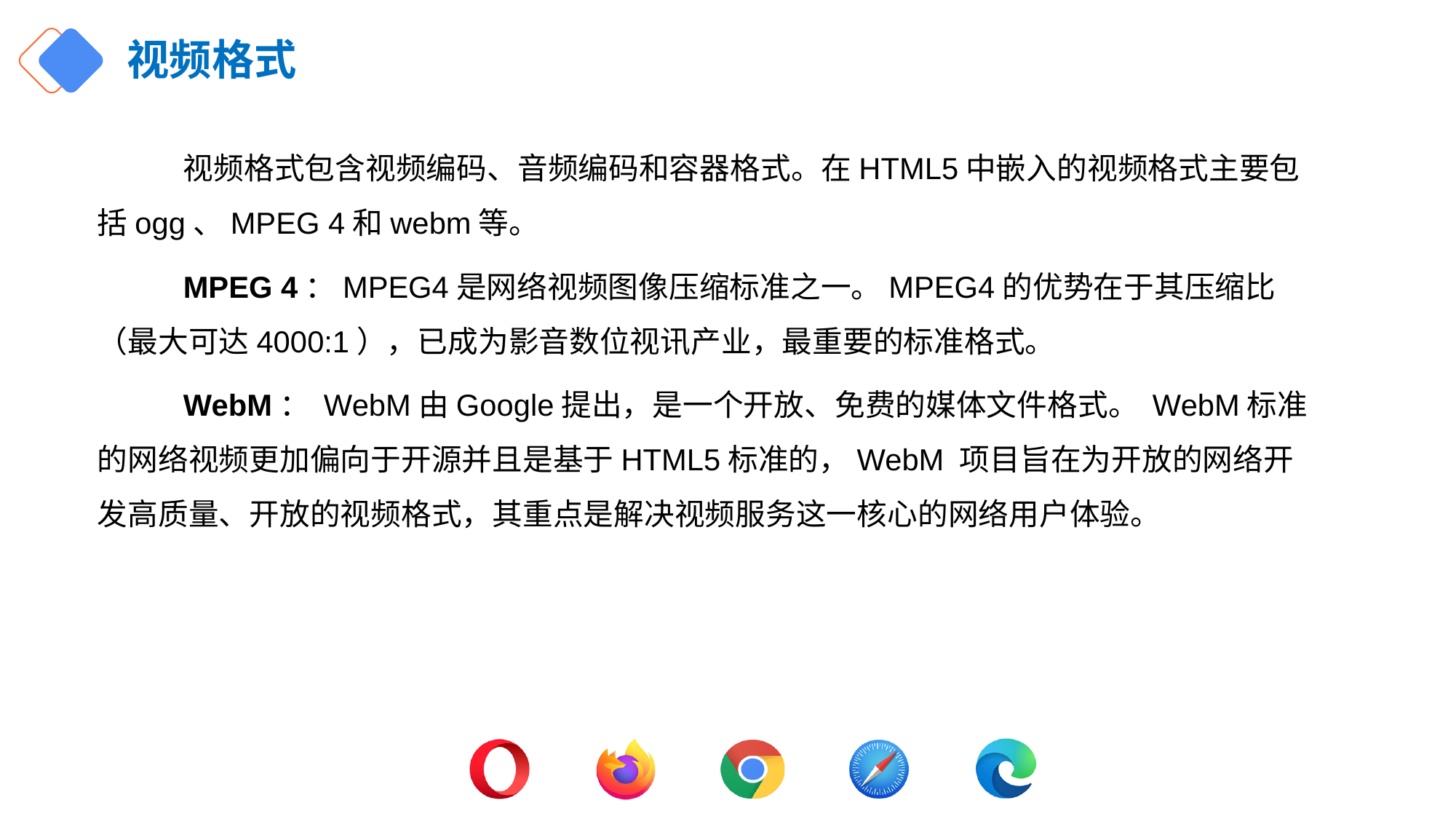

# 视频格式
视频格式包含视频编码、音频编码和容器格式。在HTML5中嵌入的视频格式主要包括ogg、MPEG 4和webm等。
MPEG 4：MPEG4是网络视频图像压缩标准之一。MPEG4的优势在于其压缩比（最大可达4000:1），已成为影音数位视讯产业，最重要的标准格式。
WebM： WebM由Google提出，是一个开放、免费的媒体文件格式。 WebM标准的网络视频更加偏向于开源并且是基于HTML5标准的，WebM 项目旨在为开放的网络开发高质量、开放的视频格式，其重点是解决视频服务这一核心的网络用户体验。